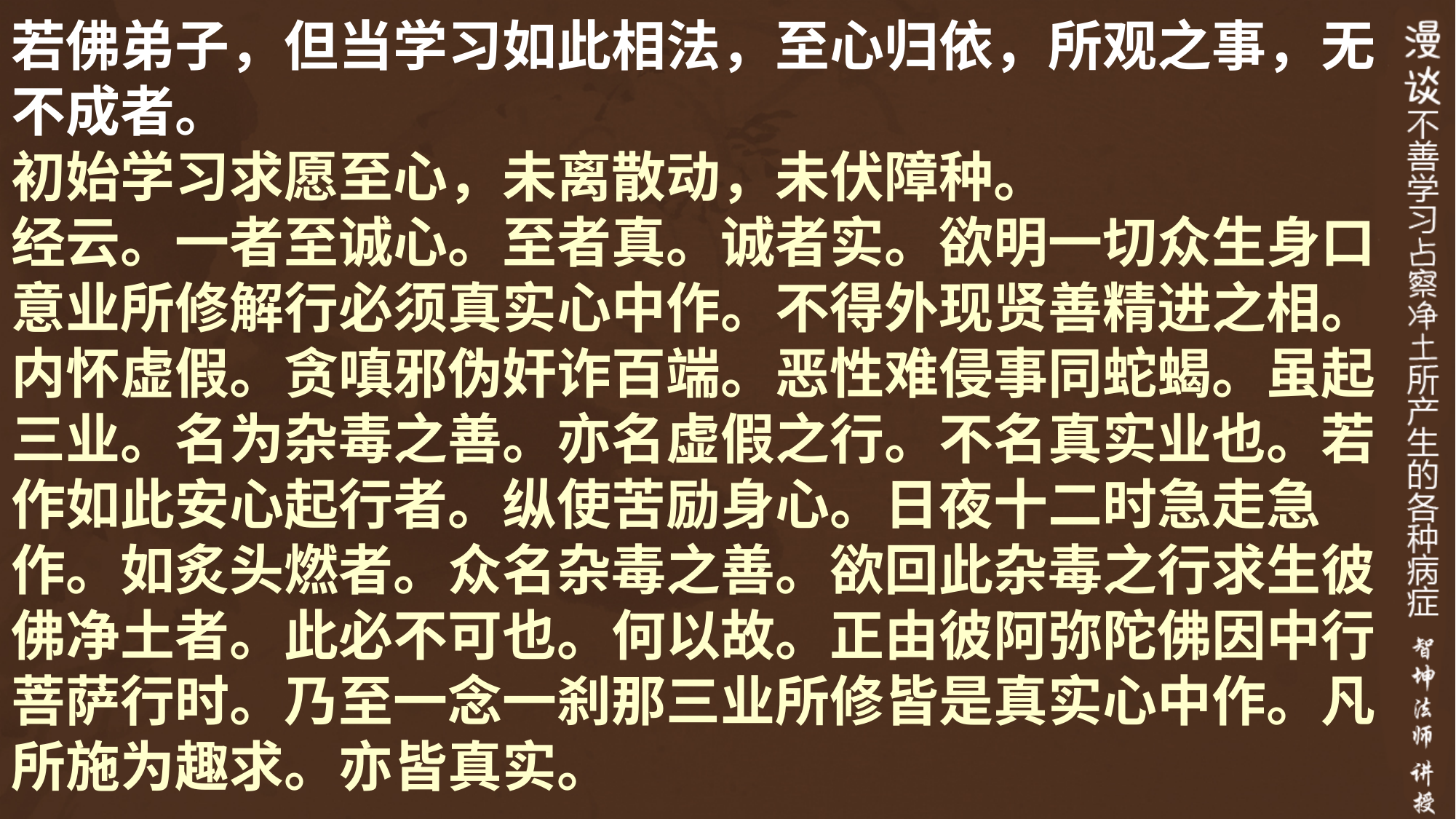

若佛弟子，但当学习如此相法，至心归依，所观之事，无不成者。
初始学习求愿至心，未离散动，未伏障种。
经云。一者至诚心。至者真。诚者实。欲明一切众生身口意业所修解行必须真实心中作。不得外现贤善精进之相。内怀虚假。贪嗔邪伪奸诈百端。恶性难侵事同蛇蝎。虽起三业。名为杂毒之善。亦名虚假之行。不名真实业也。若作如此安心起行者。纵使苦励身心。日夜十二时急走急作。如炙头燃者。众名杂毒之善。欲回此杂毒之行求生彼佛净土者。此必不可也。何以故。正由彼阿弥陀佛因中行菩萨行时。乃至一念一刹那三业所修皆是真实心中作。凡所施为趣求。亦皆真实。